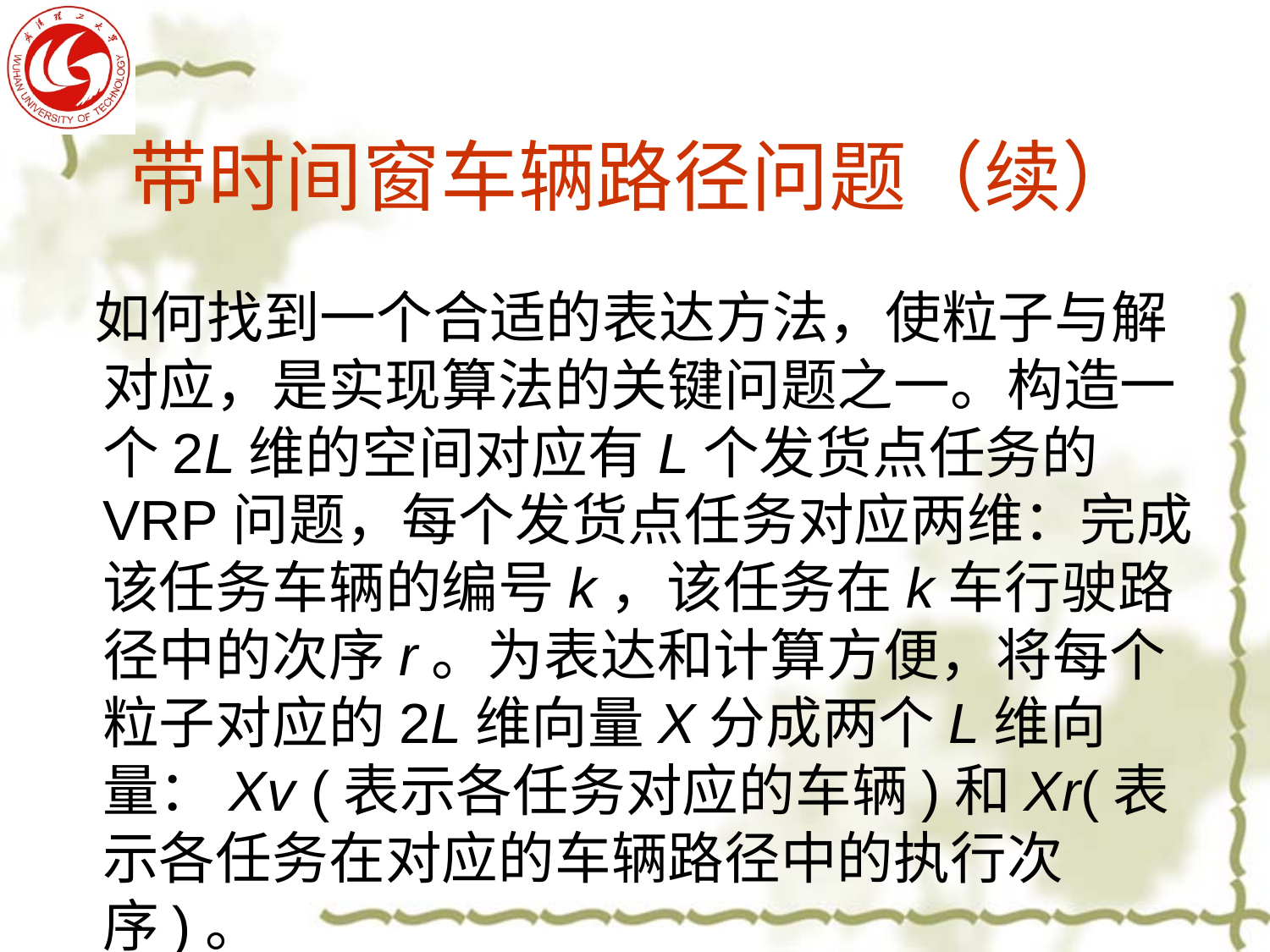

# 带时间窗车辆路径问题（续）
  如何找到一个合适的表达方法，使粒子与解对应，是实现算法的关键问题之一。构造一个2L维的空间对应有L个发货点任务的VRP问题，每个发货点任务对应两维：完成该任务车辆的编号k，该任务在k车行驶路径中的次序r。为表达和计算方便，将每个粒子对应的2L维向量X分成两个L维向量：Xv (表示各任务对应的车辆)和Xr(表示各任务在对应的车辆路径中的执行次序)。